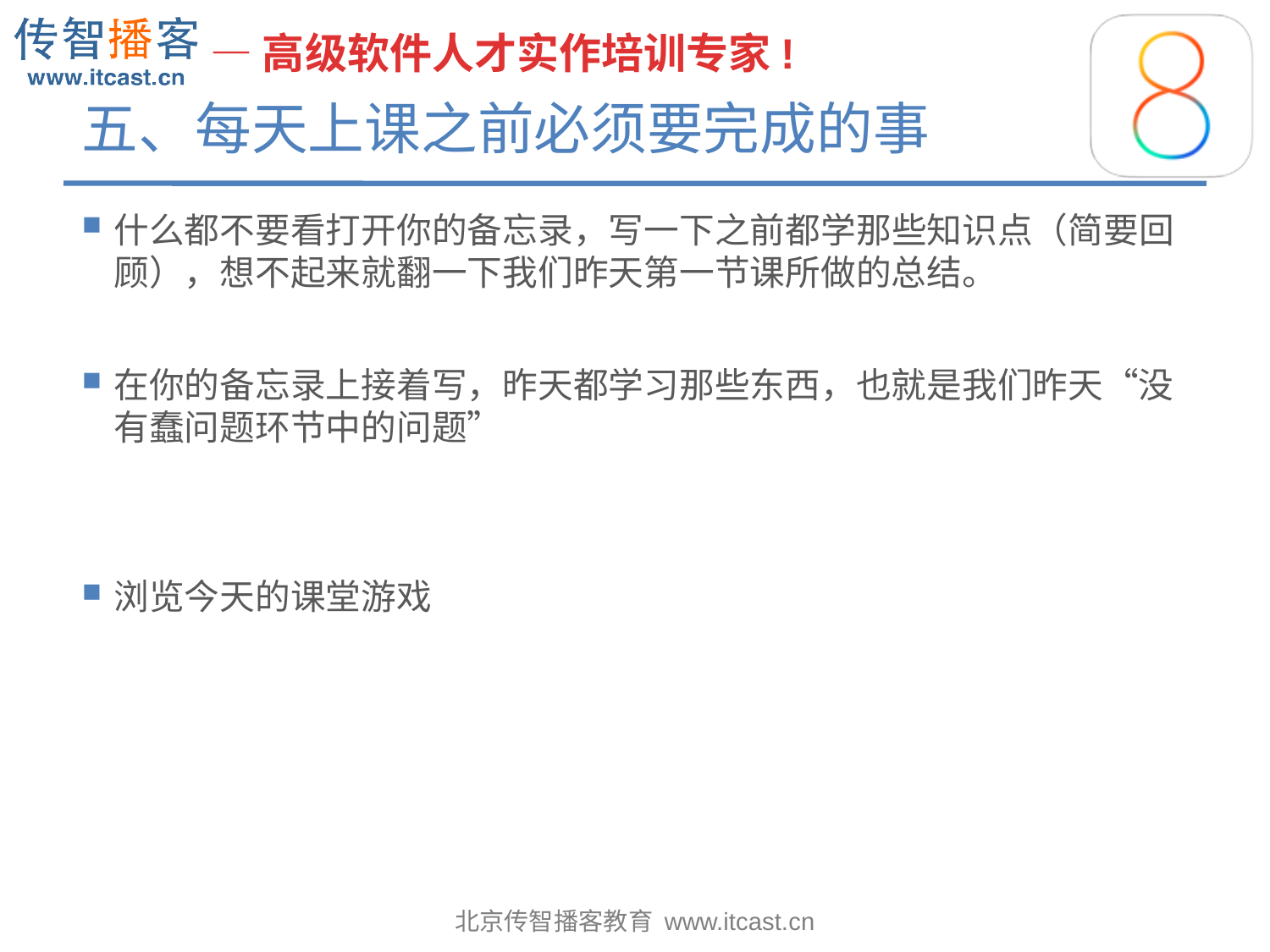

# 五、每天上课之前必须要完成的事
什么都不要看打开你的备忘录，写一下之前都学那些知识点（简要回顾），想不起来就翻一下我们昨天第一节课所做的总结。

在你的备忘录上接着写，昨天都学习那些东西，也就是我们昨天“没有蠢问题环节中的问题”

浏览今天的课堂游戏